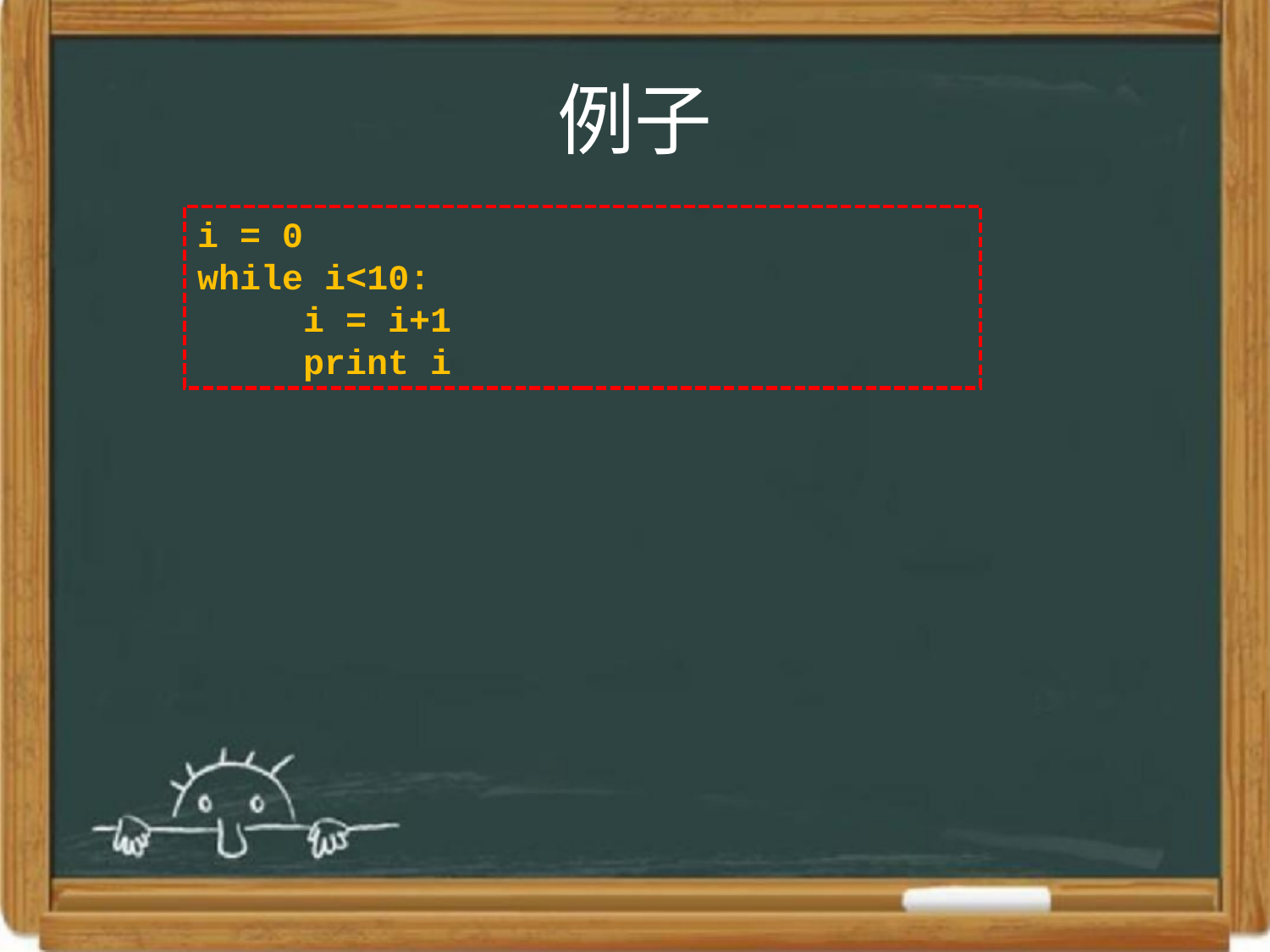

# 例子
i = 0
while i<10:
     i = i+1
     print i